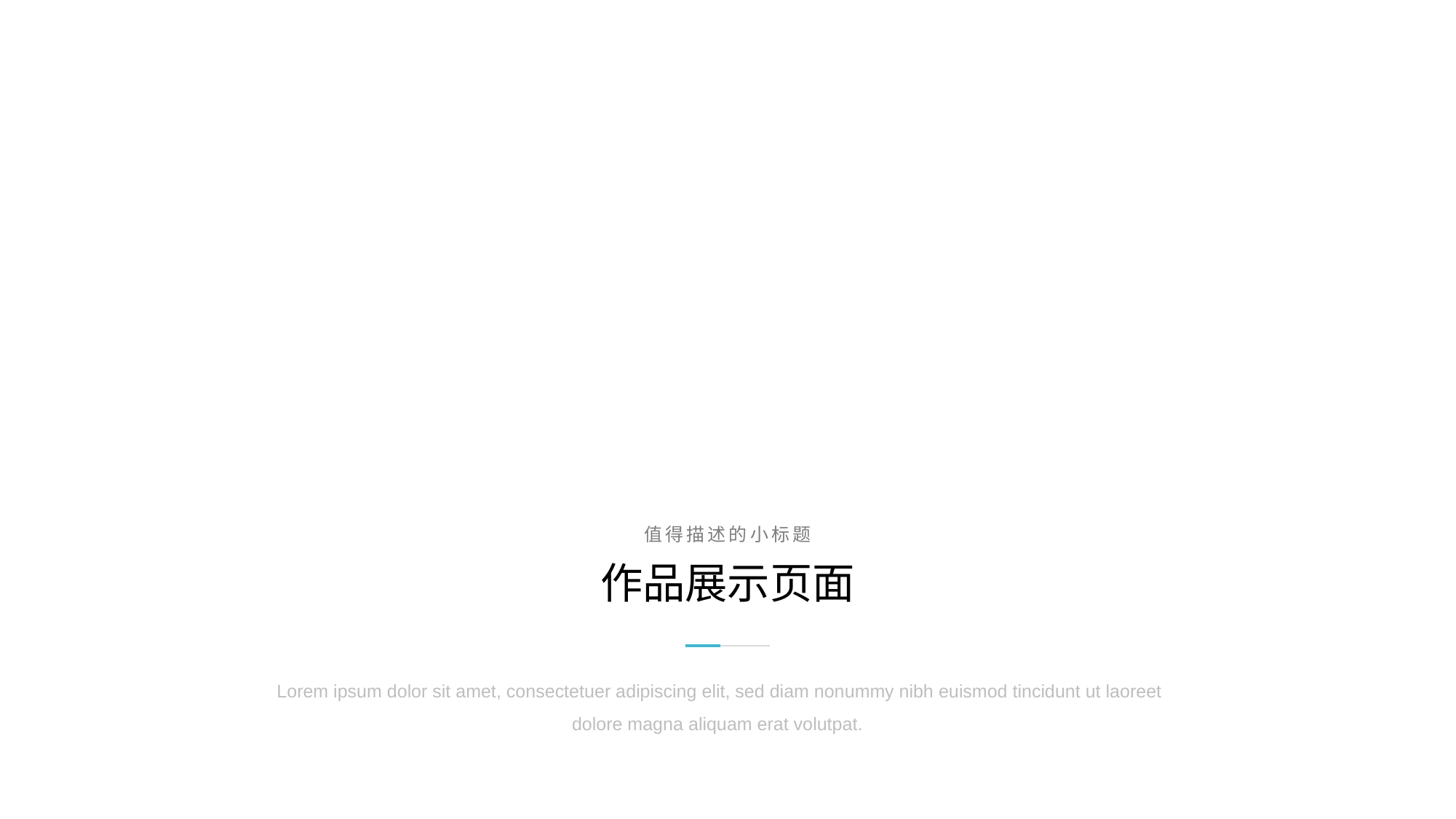

值得描述的小标题
作品展示页面
Lorem ipsum dolor sit amet, consectetuer adipiscing elit, sed diam nonummy nibh euismod tincidunt ut laoreet dolore magna aliquam erat volutpat.